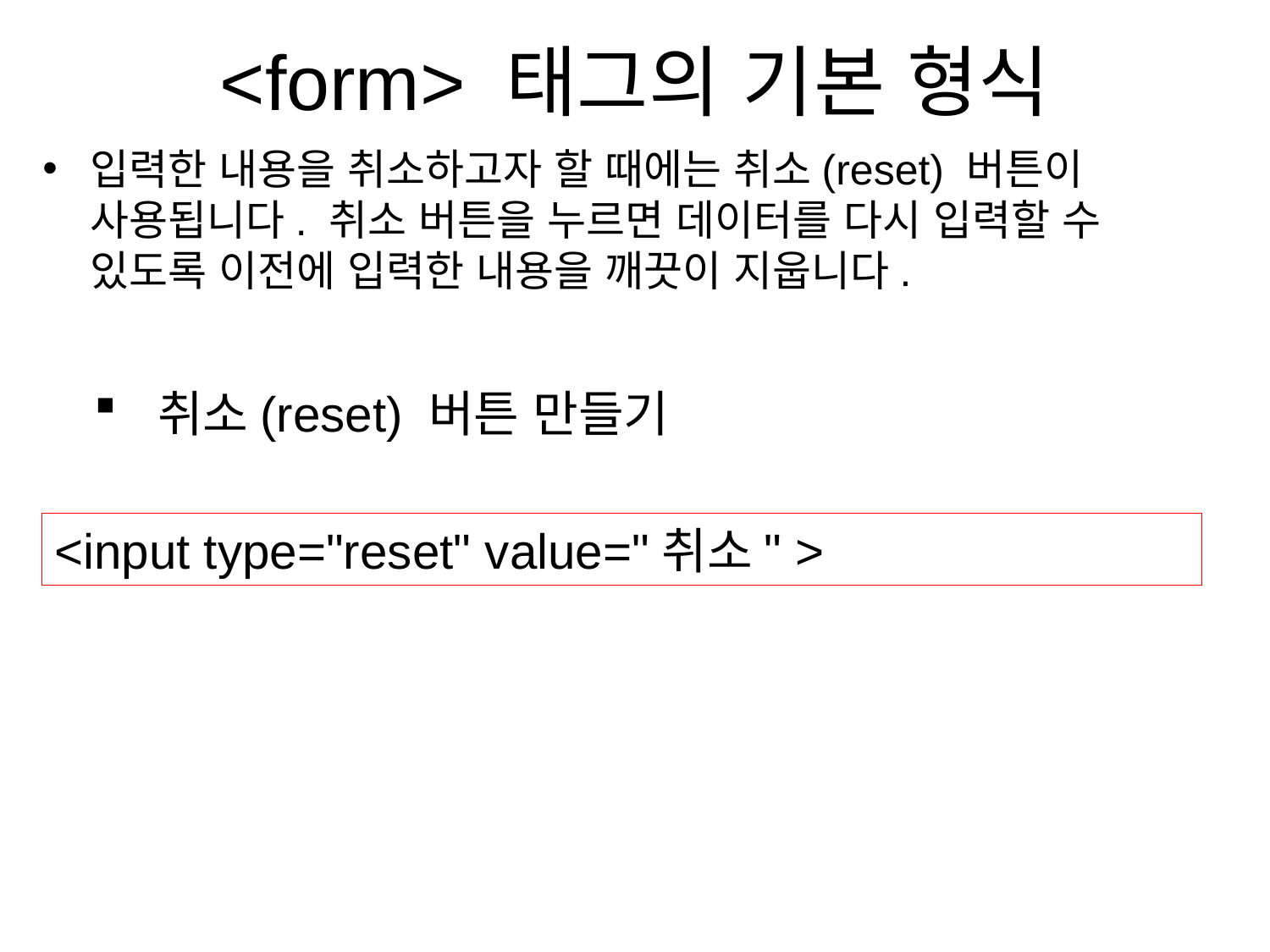

# <form> 태그의 기본 형식
입력한 내용을 취소하고자 할 때에는 취소(reset) 버튼이 사용됩니다. 취소 버튼을 누르면 데이터를 다시 입력할 수 있도록 이전에 입력한 내용을 깨끗이 지웁니다.
취소(reset) 버튼 만들기

<input type="reset" value="취소" >